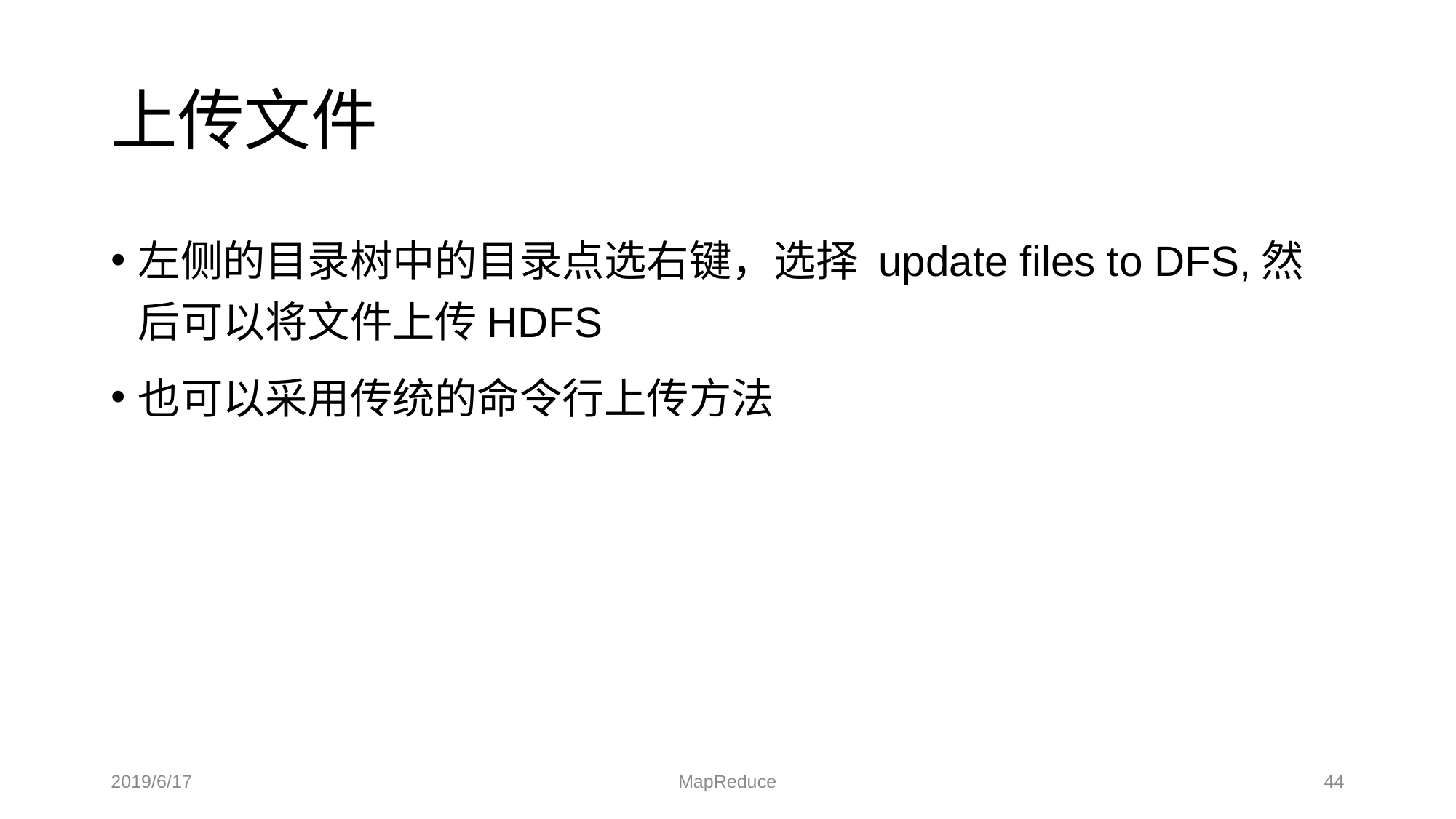

# 上传文件
左侧的目录树中的目录点选右键，选择 update files to DFS,然后可以将文件上传HDFS
也可以采用传统的命令行上传方法

2019/6/17
MapReduce
44